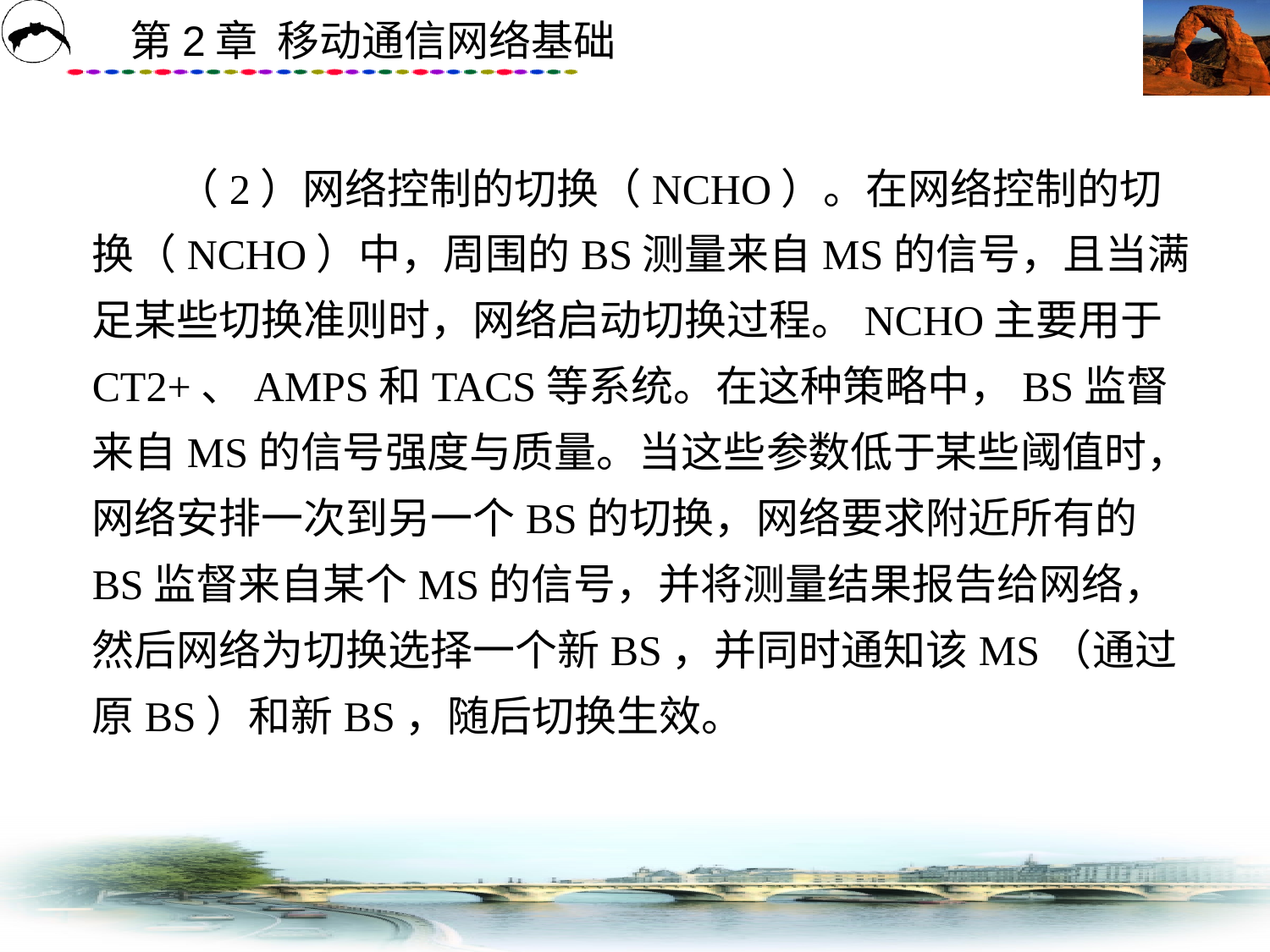

# （2）网络控制的切换（NCHO）。在网络控制的切换（NCHO）中，周围的BS测量来自MS的信号，且当满足某些切换准则时，网络启动切换过程。NCHO主要用于CT2+、AMPS和TACS等系统。在这种策略中，BS监督来自MS的信号强度与质量。当这些参数低于某些阈值时，网络安排一次到另一个BS的切换，网络要求附近所有的BS监督来自某个MS的信号，并将测量结果报告给网络，然后网络为切换选择一个新BS，并同时通知该MS（通过原BS）和新BS，随后切换生效。